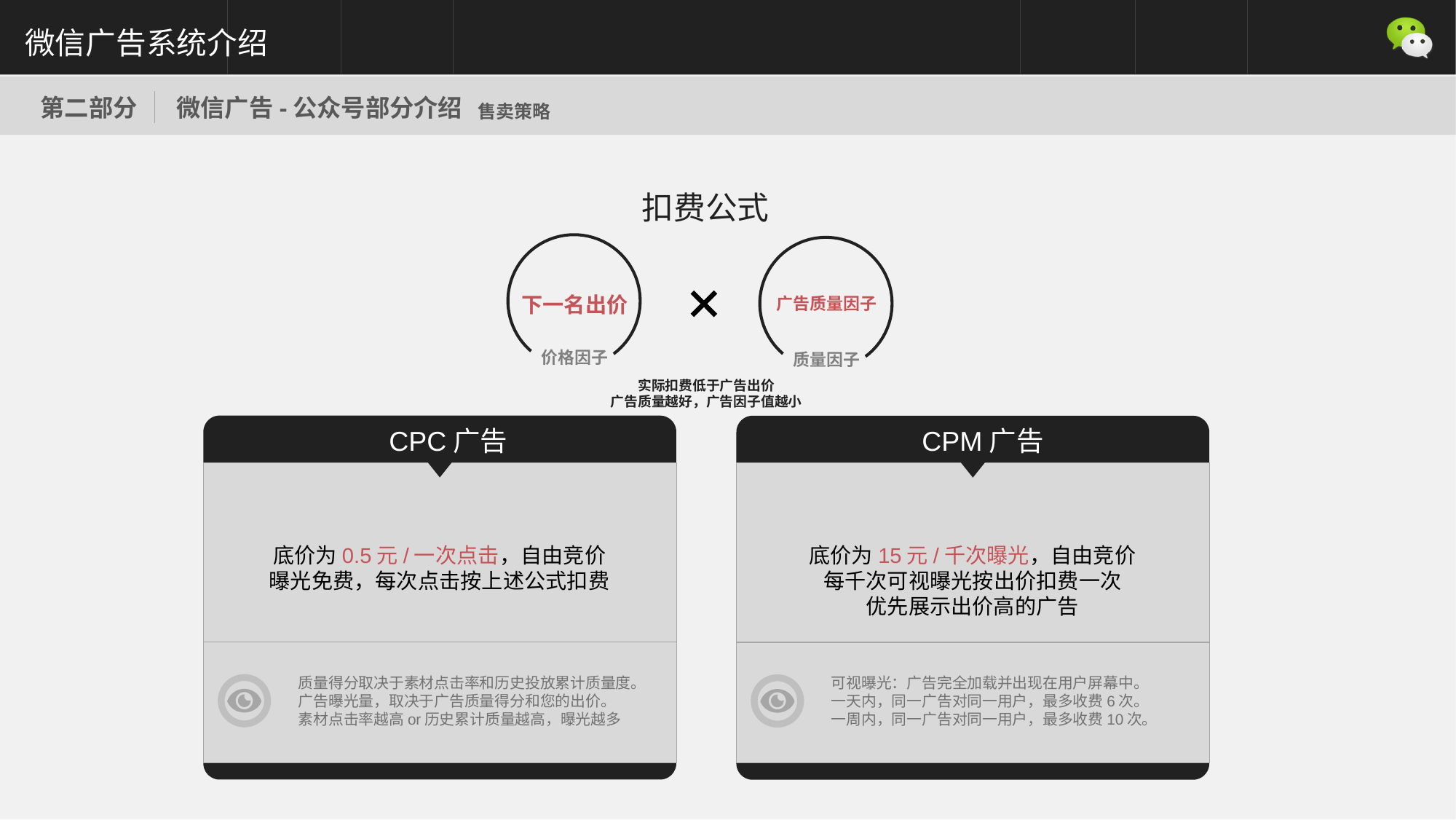

微信广告系统介绍
第二部分
# 微信广告-公众号部分介绍
售卖策略
扣费公式

下一名出价
广告质量因子
价格因子
质量因子
实际扣费低于广告出价
广告质量越好，广告因子值越小

CPC广告
CPM广告

底价为0.5元/一次点击，自由竞价
曝光免费，每次点击按上述公式扣费
底价为15元/千次曝光，自由竞价
每千次可视曝光按出价扣费一次
优先展示出价高的广告
质量得分取决于素材点击率和历史投放累计质量度。
广告曝光量，取决于广告质量得分和您的出价。
素材点击率越高or历史累计质量越高，曝光越多
可视曝光：广告完全加载并出现在用户屏幕中。
一天内，同一广告对同一用户，最多收费6次。
一周内，同一广告对同一用户，最多收费10次。